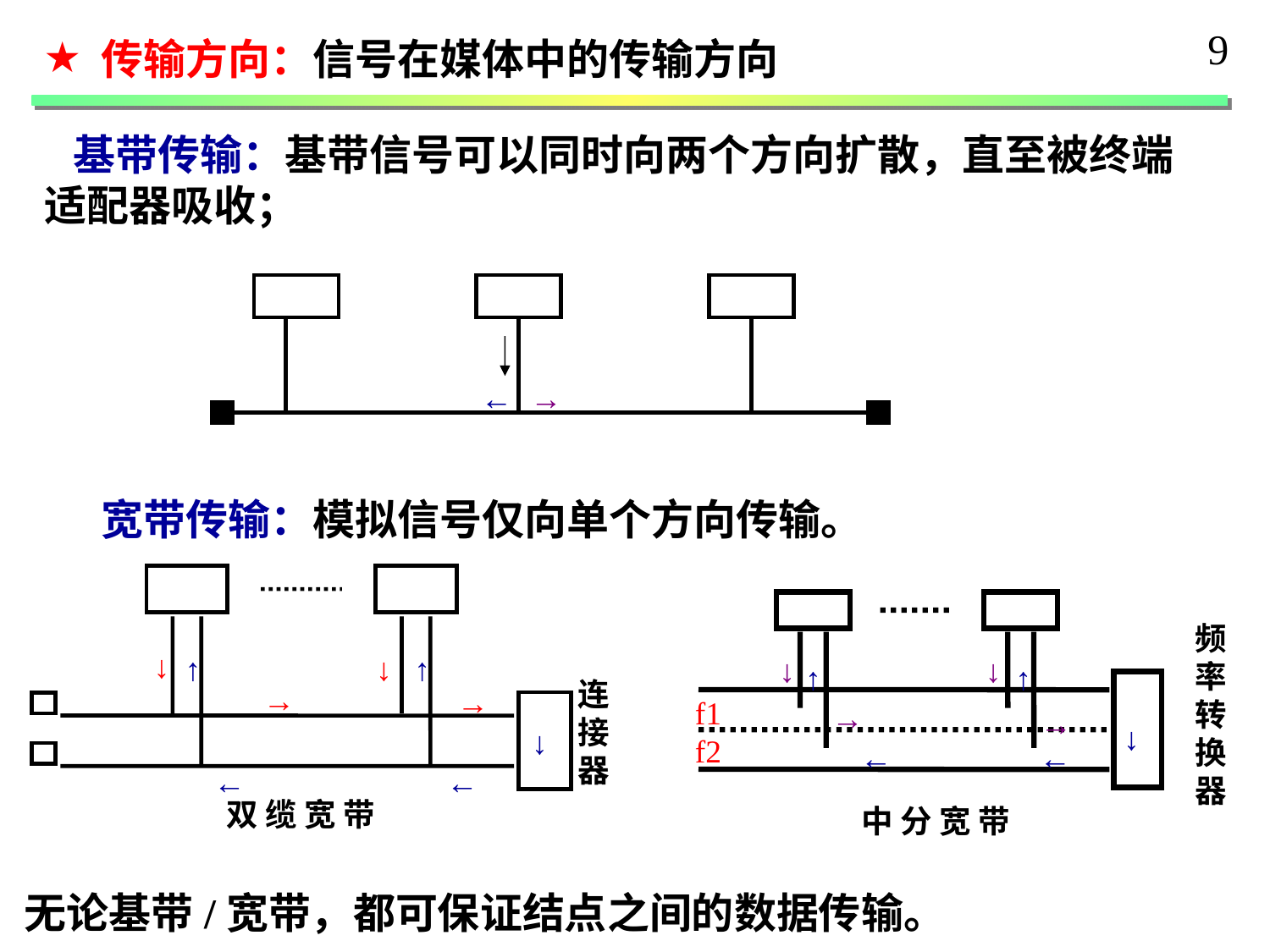

9
 传输方向：信号在媒体中的传输方向

  基带传输：基带信号可以同时向两个方向扩散，直至被终端适配器吸收；

←  →

 宽带传输：模拟信号仅向单个方向传输。

↓
↑
↓
↑
连
接
器
→
→

  ↓

←
←

双 缆 宽 带

频
率
转
换
器

↓
↓
↑
↑

→
→
  ↓

←
←

中 分 宽 带
f1
f2
无论基带/宽带，都可保证结点之间的数据传输。